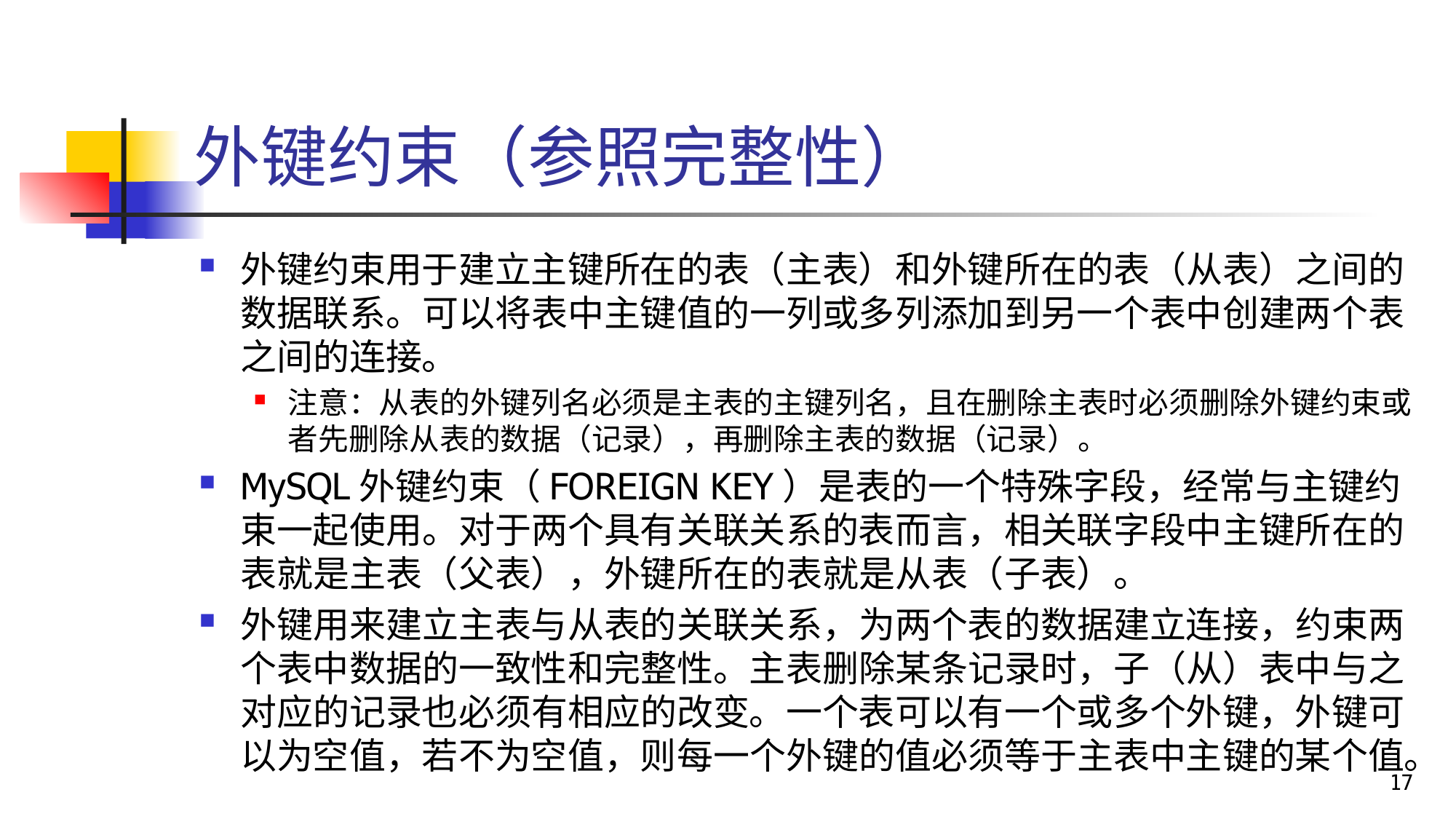

# 外键约束（参照完整性）
外键约束用于建立主键所在的表（主表）和外键所在的表（从表）之间的数据联系。可以将表中主键值的一列或多列添加到另一个表中创建两个表之间的连接。
注意：从表的外键列名必须是主表的主键列名，且在删除主表时必须删除外键约束或者先删除从表的数据（记录），再删除主表的数据（记录）。
MySQL外键约束（FOREIGN KEY）是表的一个特殊字段，经常与主键约束一起使用。对于两个具有关联关系的表而言，相关联字段中主键所在的表就是主表（父表），外键所在的表就是从表（子表）。
外键用来建立主表与从表的关联关系，为两个表的数据建立连接，约束两个表中数据的一致性和完整性。主表删除某条记录时，子（从）表中与之对应的记录也必须有相应的改变。一个表可以有一个或多个外键，外键可以为空值，若不为空值，则每一个外键的值必须等于主表中主键的某个值。
17